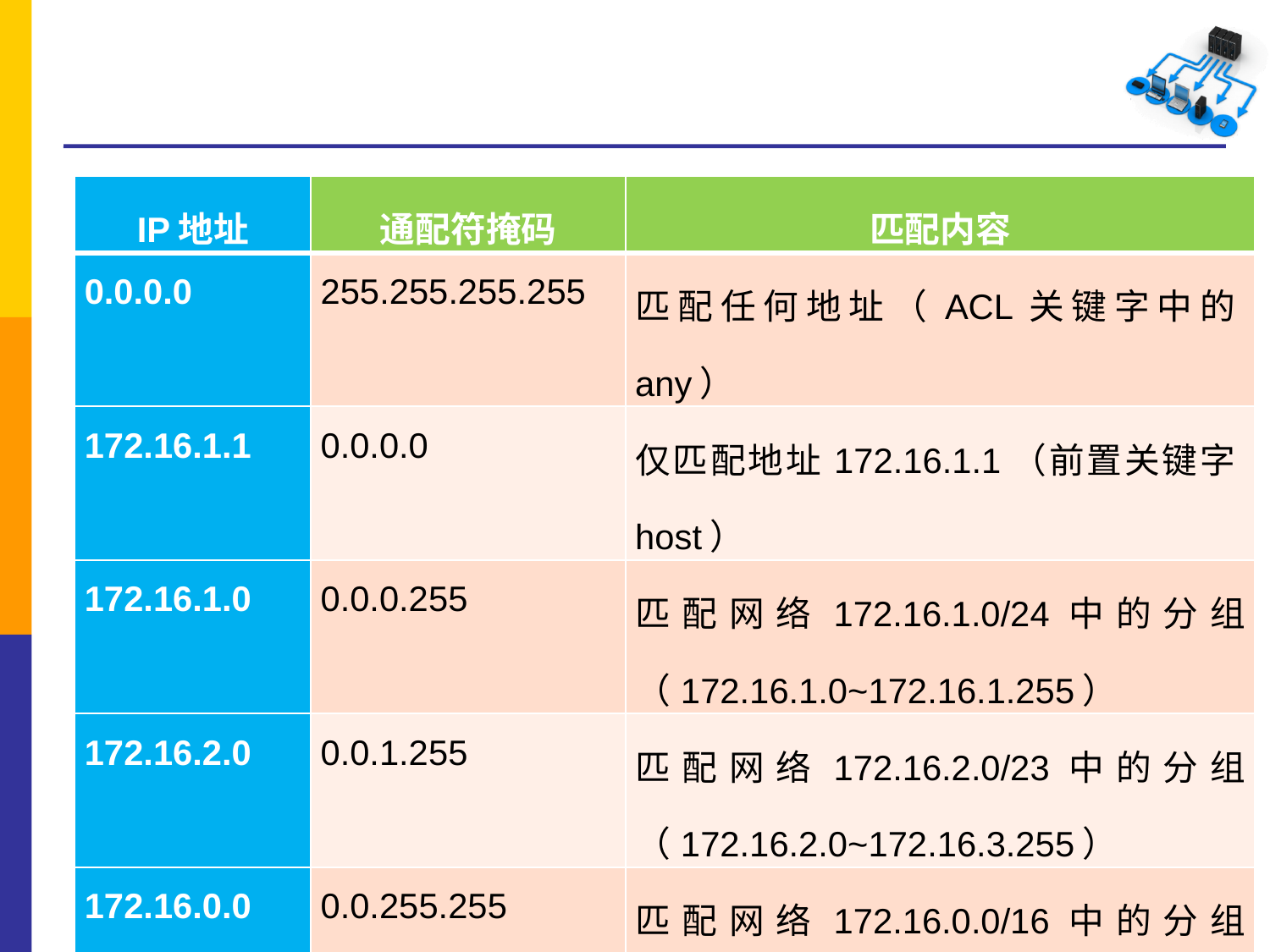

| IP地址 | 通配符掩码 | 匹配内容 |
| --- | --- | --- |
| 0.0.0.0 | 255.255.255.255 | 匹配任何地址（ACL关键字中的any） |
| 172.16.1.1 | 0.0.0.0 | 仅匹配地址172.16.1.1（前置关键字host） |
| 172.16.1.0 | 0.0.0.255 | 匹配网络172.16.1.0/24中的分组（172.16.1.0~172.16.1.255） |
| 172.16.2.0 | 0.0.1.255 | 匹配网络172.16.2.0/23中的分组（172.16.2.0~172.16.3.255） |
| 172.16.0.0 | 0.0.255.255 | 匹配网络172.16.0.0/16中的分组（172.16.0.0~172.16.255.255） |